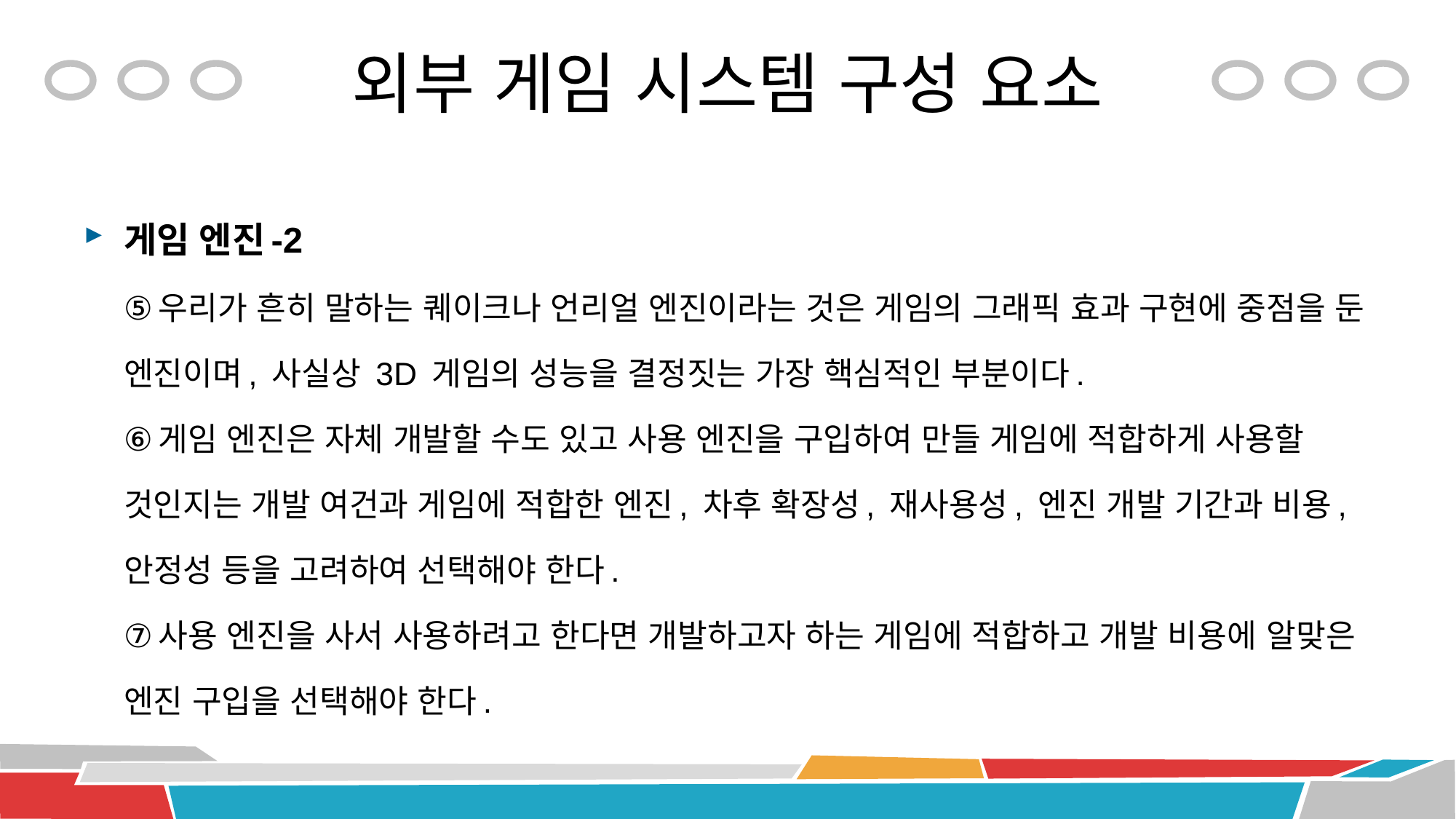

# 외부 게임 시스템 구성 요소
게임 엔진-2
⑤우리가 흔히 말하는 퀘이크나 언리얼 엔진이라는 것은 게임의 그래픽 효과 구현에 중점을 둔 엔진이며, 사실상 3D 게임의 성능을 결정짓는 가장 핵심적인 부분이다.
⑥게임 엔진은 자체 개발할 수도 있고 사용 엔진을 구입하여 만들 게임에 적합하게 사용할 것인지는 개발 여건과 게임에 적합한 엔진, 차후 확장성, 재사용성, 엔진 개발 기간과 비용, 안정성 등을 고려하여 선택해야 한다.
⑦사용 엔진을 사서 사용하려고 한다면 개발하고자 하는 게임에 적합하고 개발 비용에 알맞은 엔진 구입을 선택해야 한다.